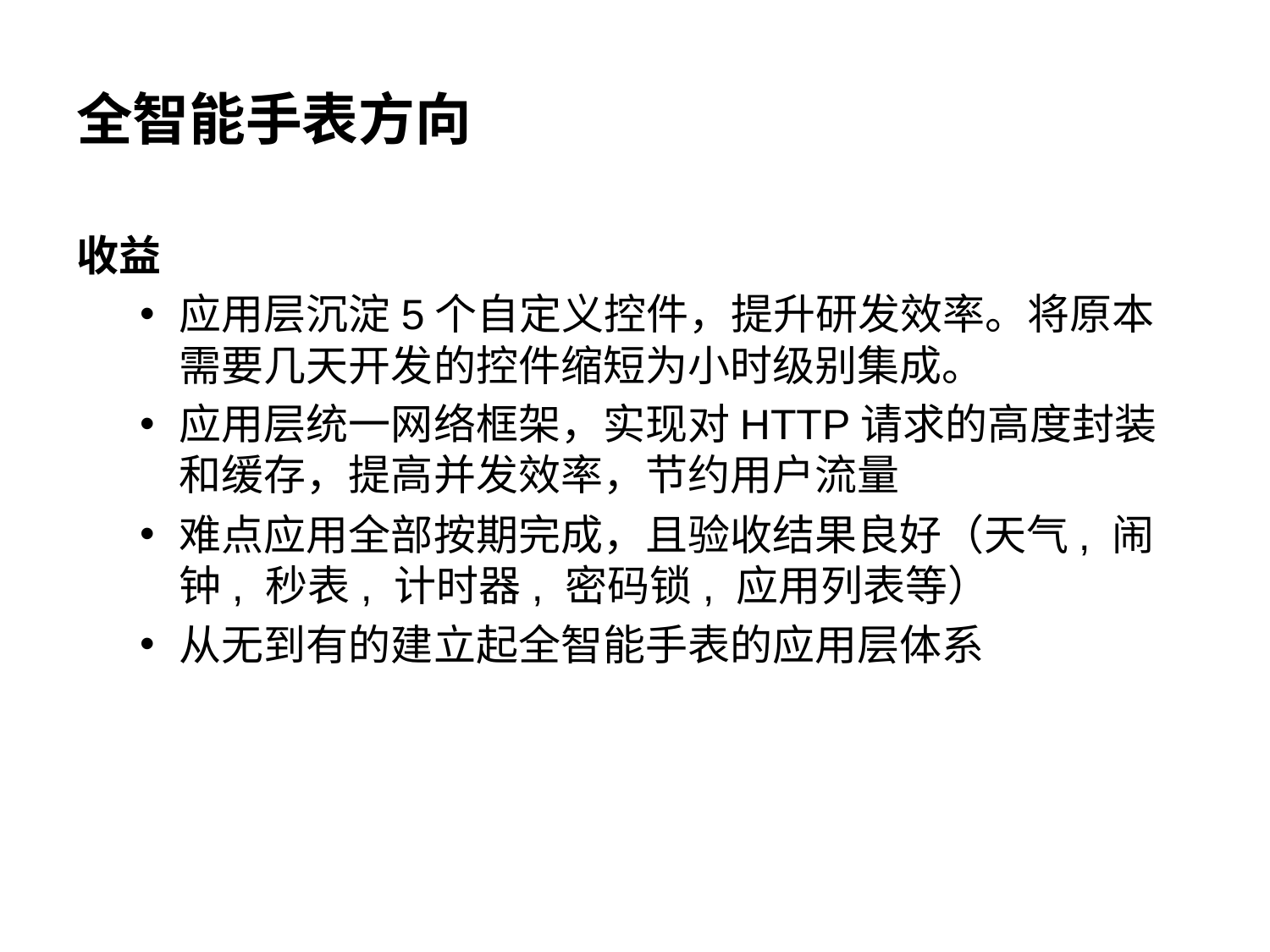

# 全智能手表方向
收益
应用层沉淀5个自定义控件，提升研发效率。将原本需要几天开发的控件缩短为小时级别集成。
应用层统一网络框架，实现对HTTP请求的高度封装和缓存，提高并发效率，节约用户流量
难点应用全部按期完成，且验收结果良好（天气, 闹钟, 秒表, 计时器, 密码锁, 应用列表等）
从无到有的建立起全智能手表的应用层体系